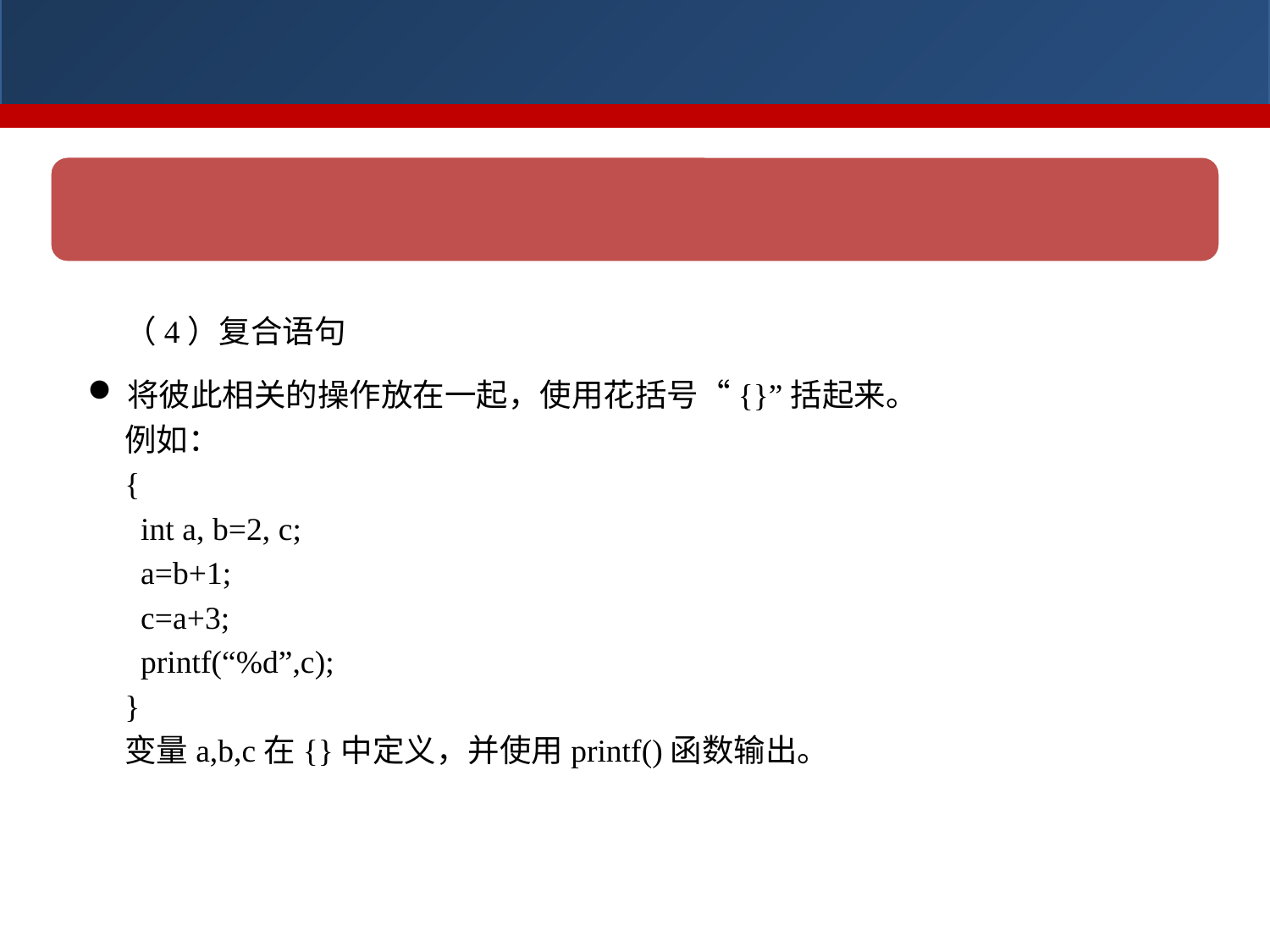

（4）复合语句
将彼此相关的操作放在一起，使用花括号“{}”括起来。
例如：
{
  int a, b=2, c;
  a=b+1;
  c=a+3;
  printf(“%d”,c);
}
变量a,b,c在{}中定义，并使用printf()函数输出。